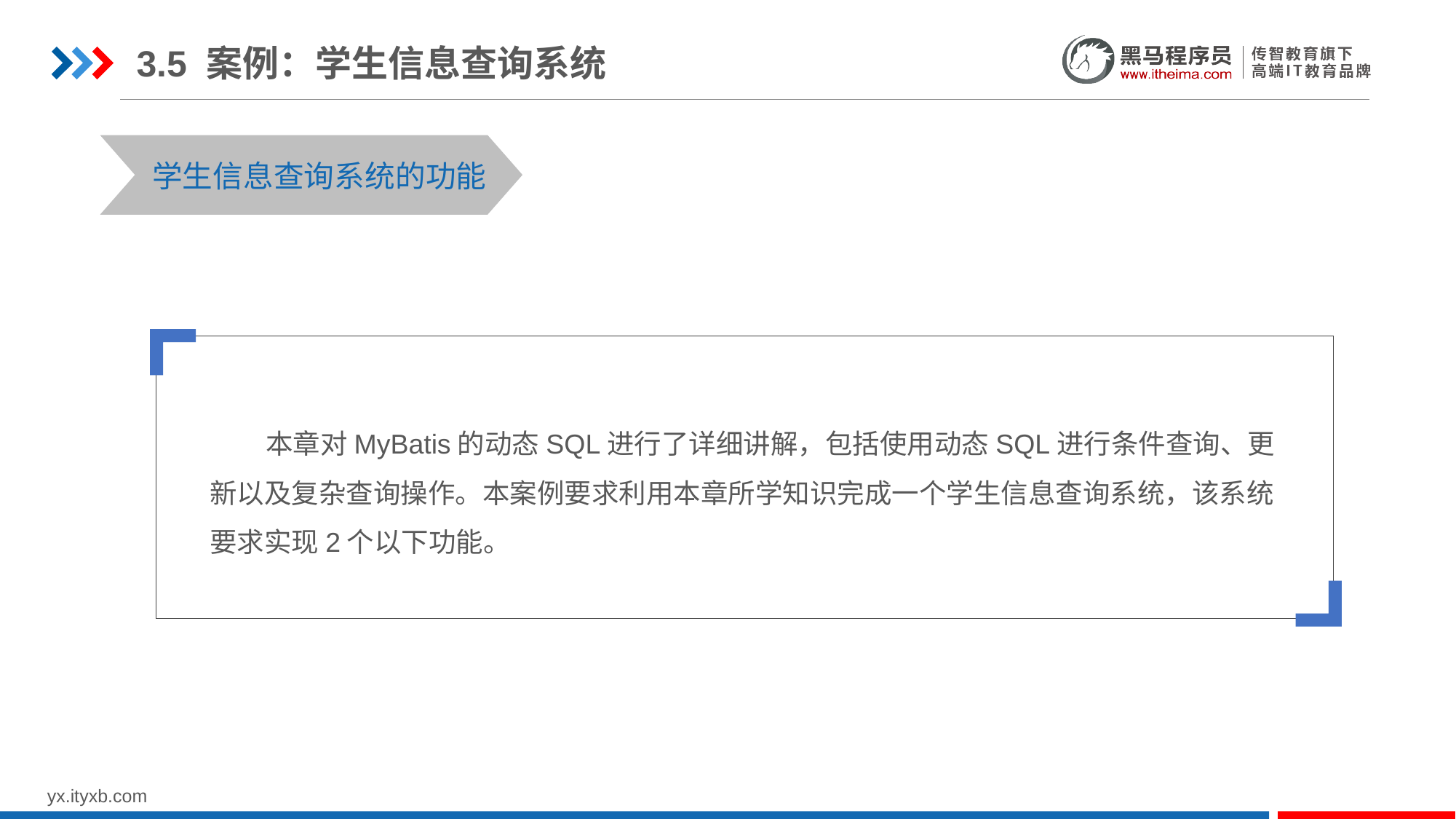

3.5 案例：学生信息查询系统

STEP  01
STEP  03
学生信息查询系统的功能

        本章对MyBatis的动态SQL进行了详细讲解，包括使用动态SQL进行条件查询、更新以及复杂查询操作。本案例要求利用本章所学知识完成一个学生信息查询系统，该系统要求实现2个以下功能。